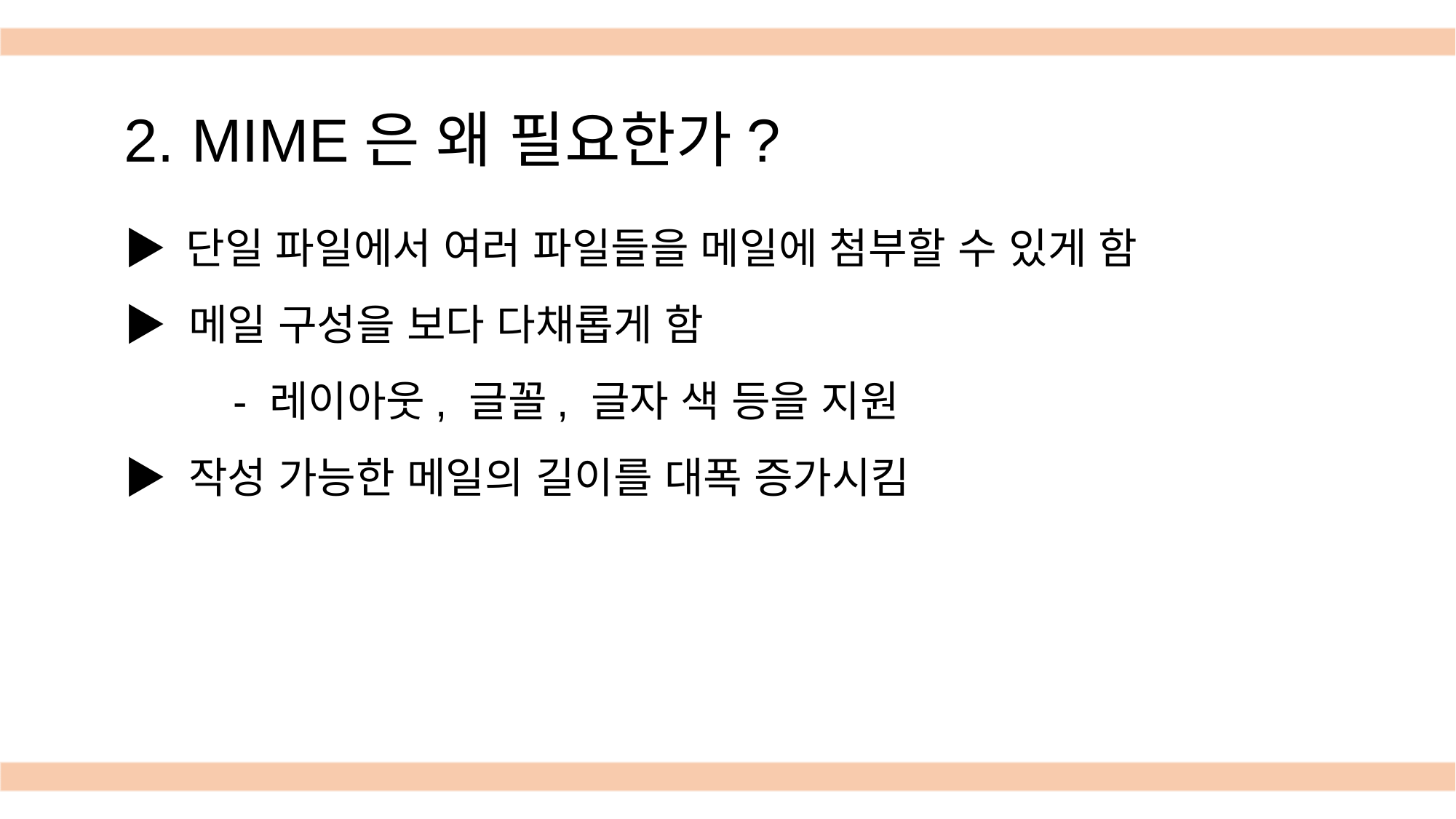

2. MIME은 왜 필요한가?
▶ 단일 파일에서 여러 파일들을 메일에 첨부할 수 있게 함
▶ 메일 구성을 보다 다채롭게 함
	- 레이아웃, 글꼴, 글자 색 등을 지원
▶ 작성 가능한 메일의 길이를 대폭 증가시킴